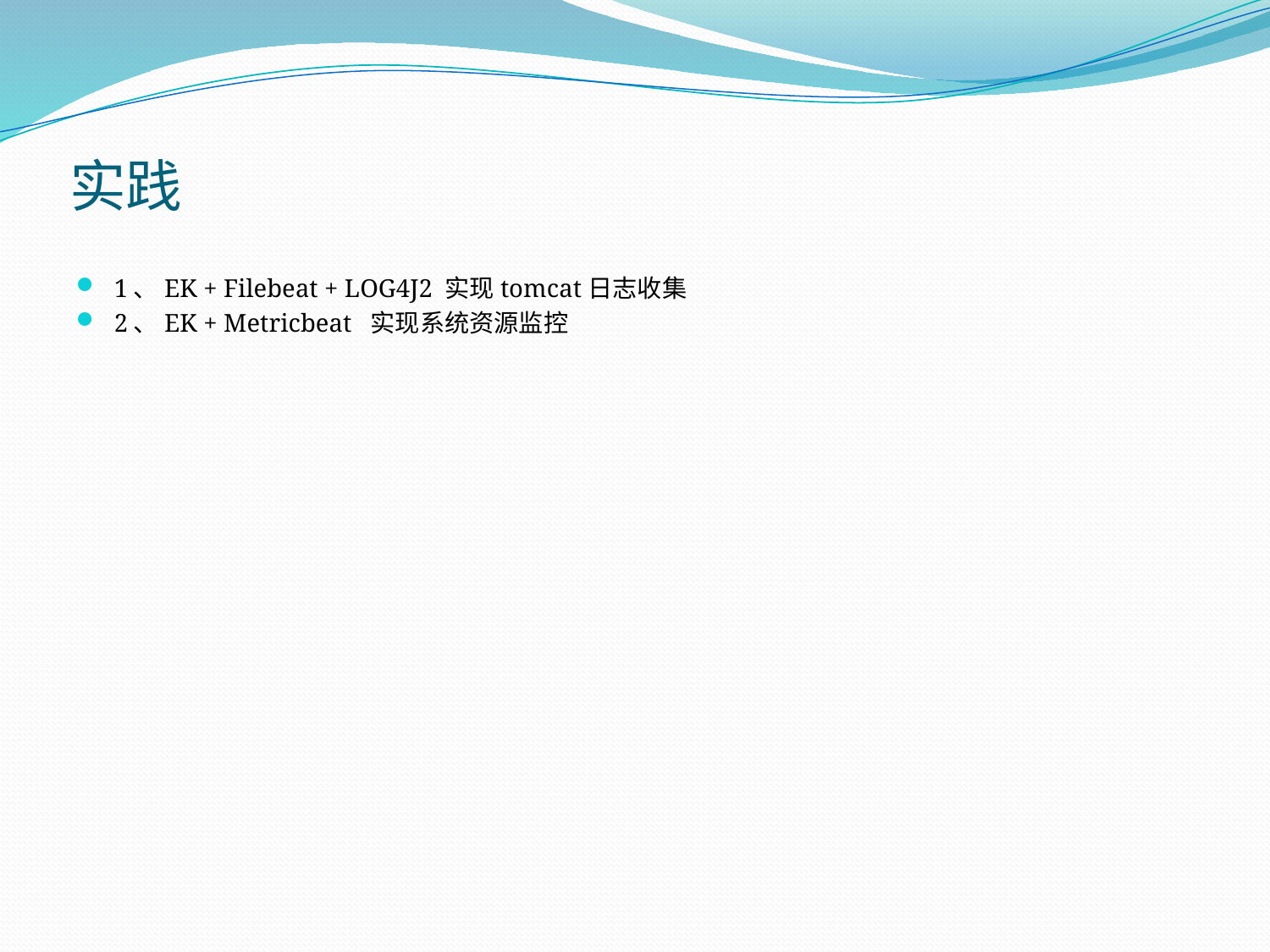

# 实践
1、EK + Filebeat + LOG4J2 实现tomcat日志收集
2、EK + Metricbeat  实现系统资源监控